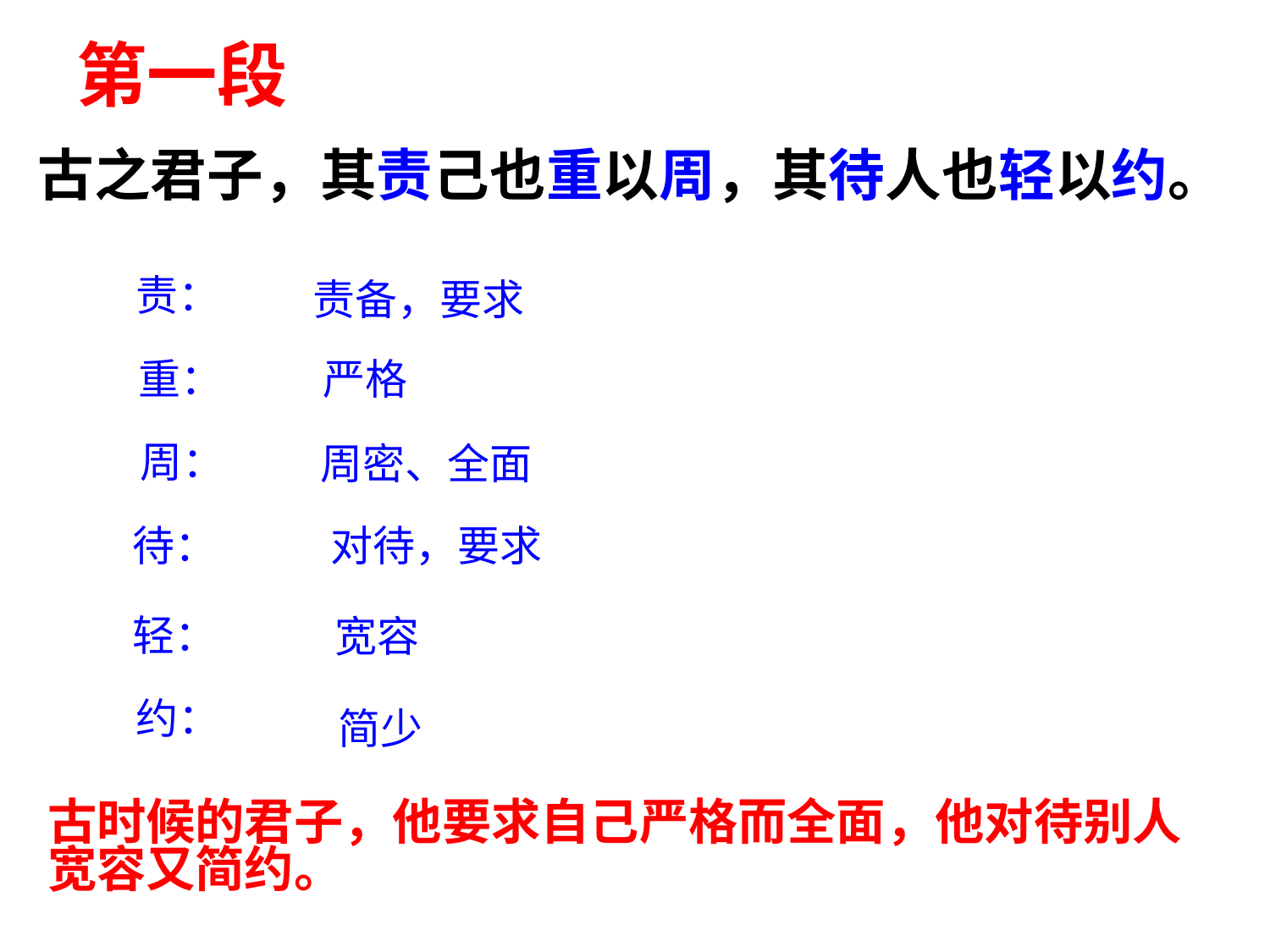

# 第一段
古之君子，其责己也重以周，其待人也轻以约。
责：
责备，要求
重：
严格
周：
周密、全面
待：
对待，要求
轻：
宽容
约：
简少
古时候的君子，他要求自己严格而全面，他对待别人宽容又简约。